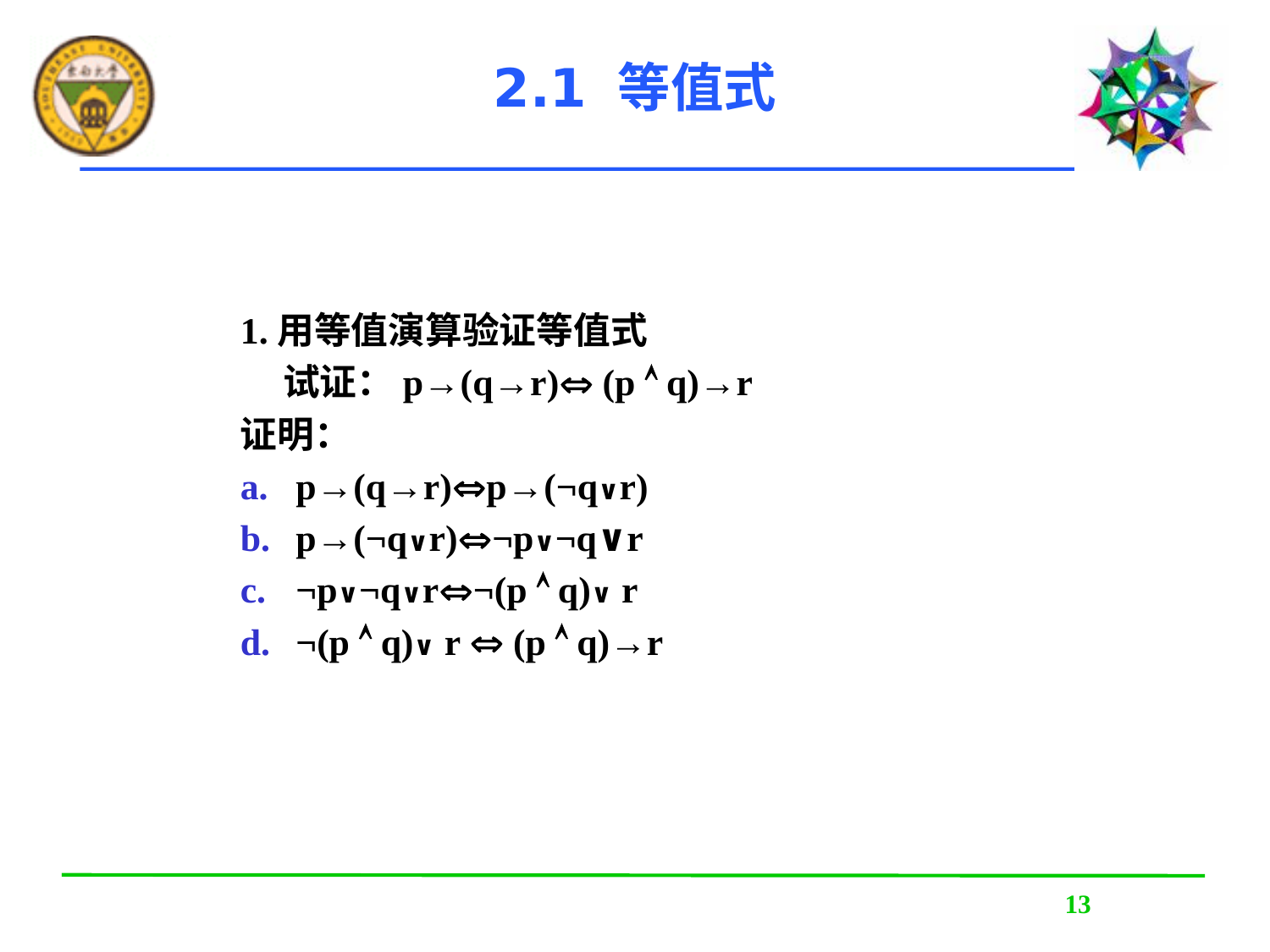

# 2.1 等值式
1.用等值演算验证等值式
    试证：p→(q→r)⇔ (p ∧ q)→r
证明：
p→(q→r)⇔p→(¬q∨r)
p→(¬q∨r)⇔¬p∨¬q∨r
¬p∨¬q∨r⇔¬(p ∧ q)∨ r
¬(p ∧ q)∨ r ⇔ (p ∧ q)→r